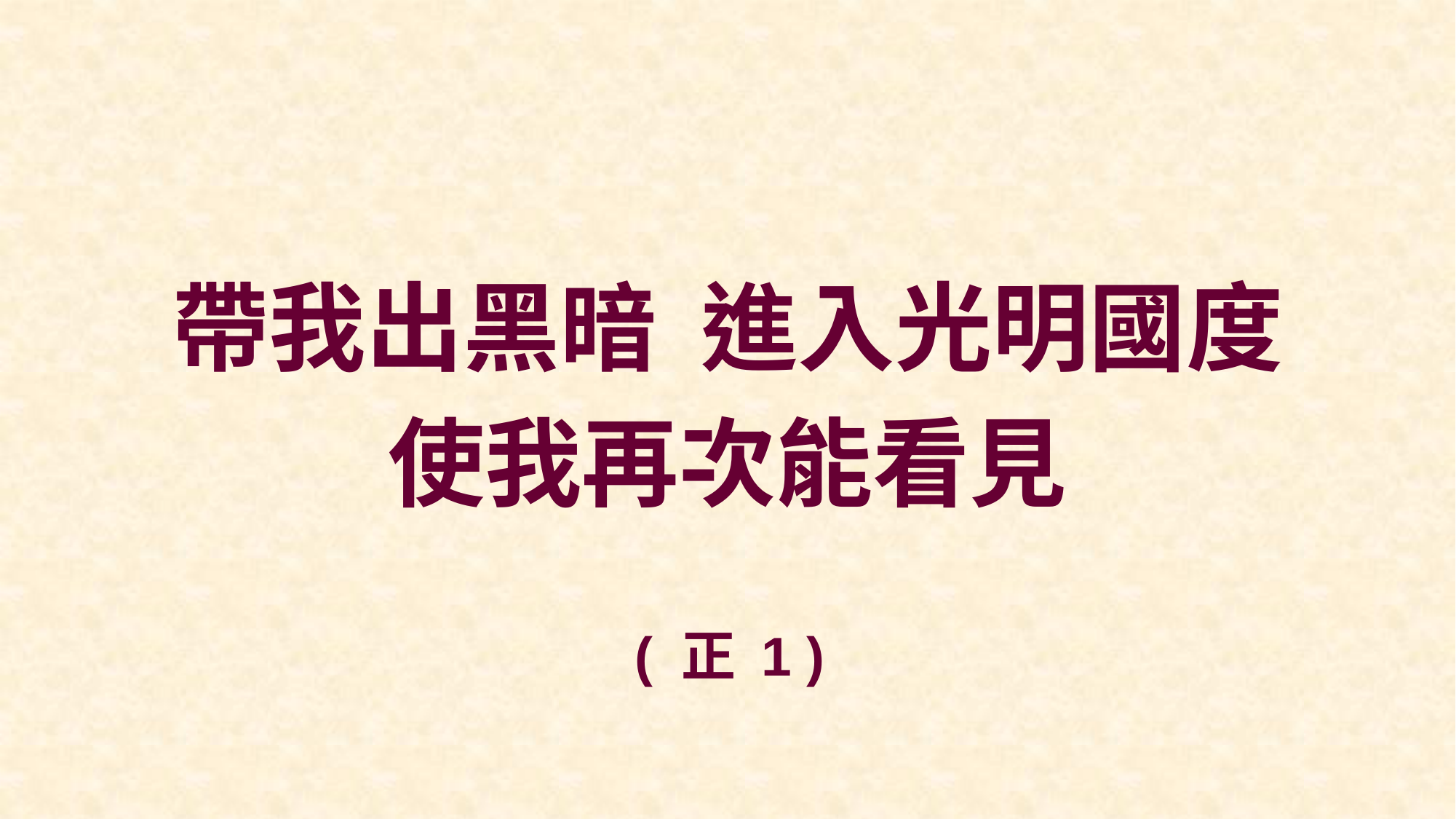

帶我出黑暗  進入光明國度
使我再次能看見
( 正 1 )